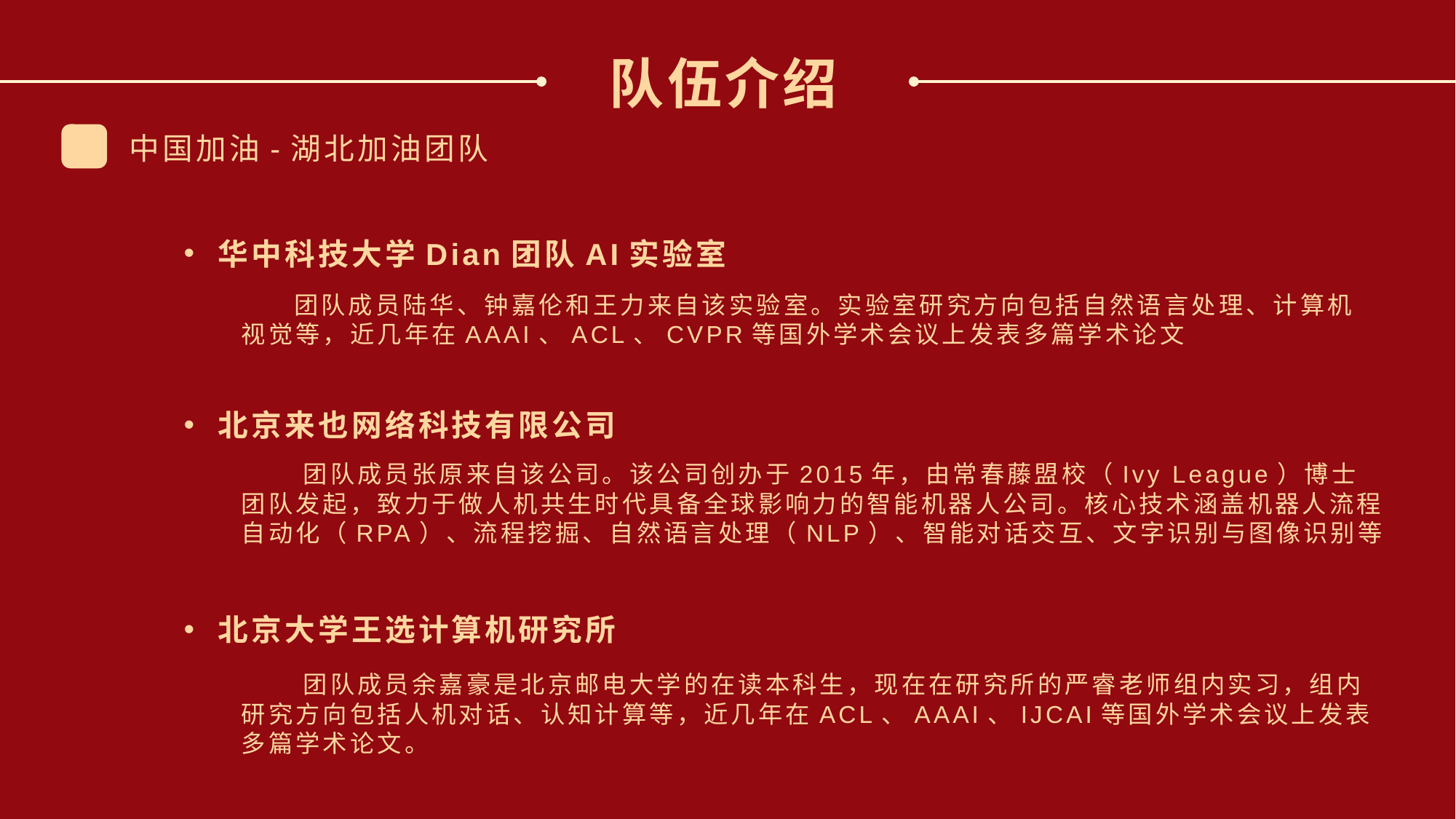

# 队伍介绍

中国加油-湖北加油团队
华中科技大学Dian团队AI实验室
     团队成员陆华、钟嘉伦和王力来自该实验室。实验室研究方向包括自然语言处理、计算机视觉等，近几年在AAAI、ACL、CVPR等国外学术会议上发表多篇学术论文
北京来也网络科技有限公司
      团队成员张原来自该公司。该公司创办于2015年，由常春藤盟校（Ivy League）博士团队发起，致力于做人机共生时代具备全球影响力的智能机器人公司。核心技术涵盖机器人流程自动化（RPA）、流程挖掘、自然语言处理（NLP）、智能对话交互、文字识别与图像识别等
北京大学王选计算机研究所
      团队成员余嘉豪是北京邮电大学的在读本科生，现在在研究所的严睿老师组内实习，组内研究方向包括人机对话、认知计算等，近几年在ACL、AAAI、IJCAI等国外学术会议上发表多篇学术论文。